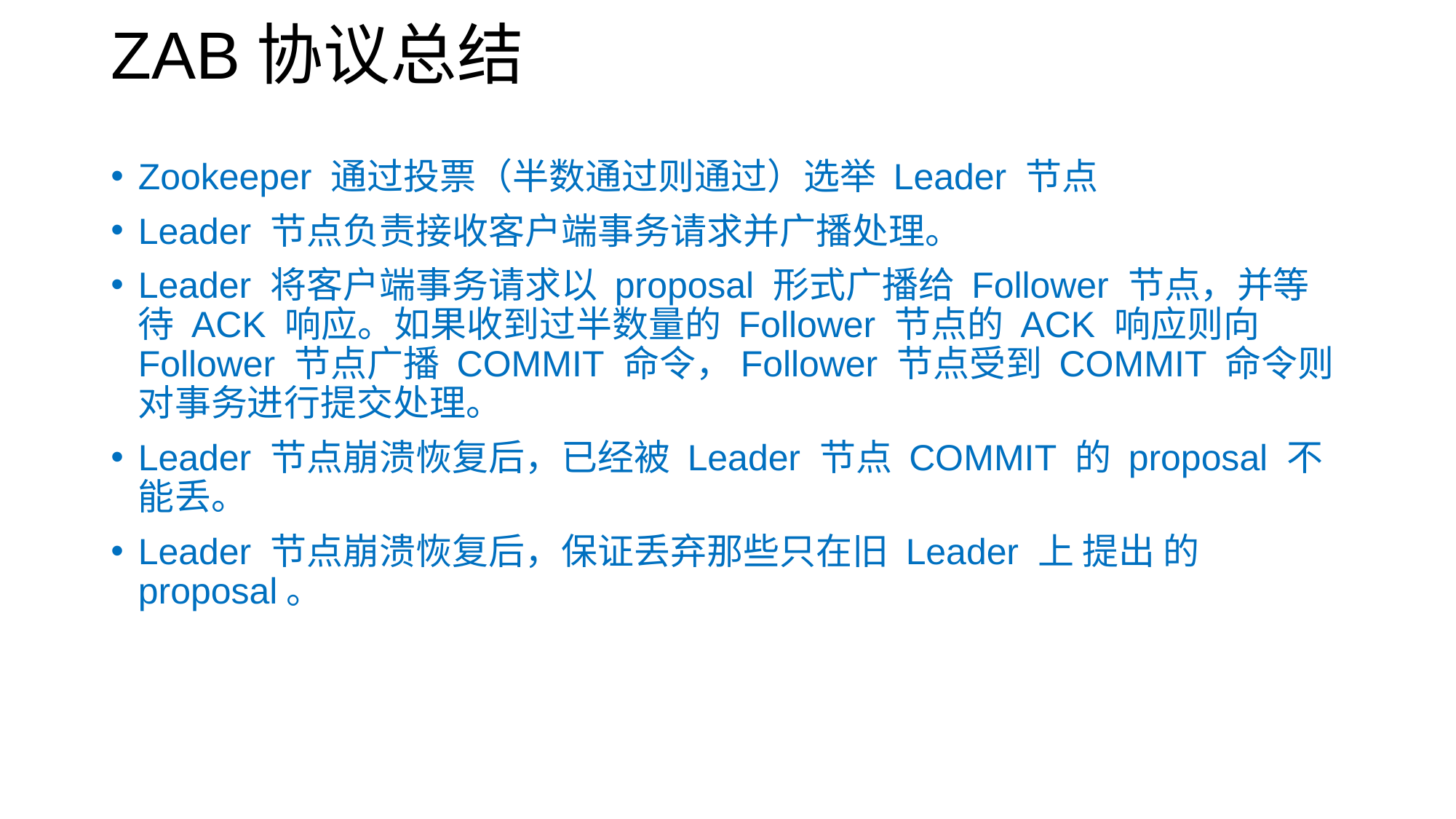

# ZAB协议总结
Zookeeper 通过投票（半数通过则通过）选举 Leader 节点
Leader 节点负责接收客户端事务请求并广播处理。
Leader 将客户端事务请求以 proposal 形式广播给 Follower 节点，并等待 ACK 响应。如果收到过半数量的 Follower 节点的 ACK 响应则向 Follower 节点广播 COMMIT 命令，Follower 节点受到 COMMIT 命令则对事务进行提交处理。
Leader 节点崩溃恢复后，已经被 Leader 节点 COMMIT 的 proposal 不能丢。
Leader 节点崩溃恢复后，保证丢弃那些只在旧 Leader 上 提出 的 proposal。